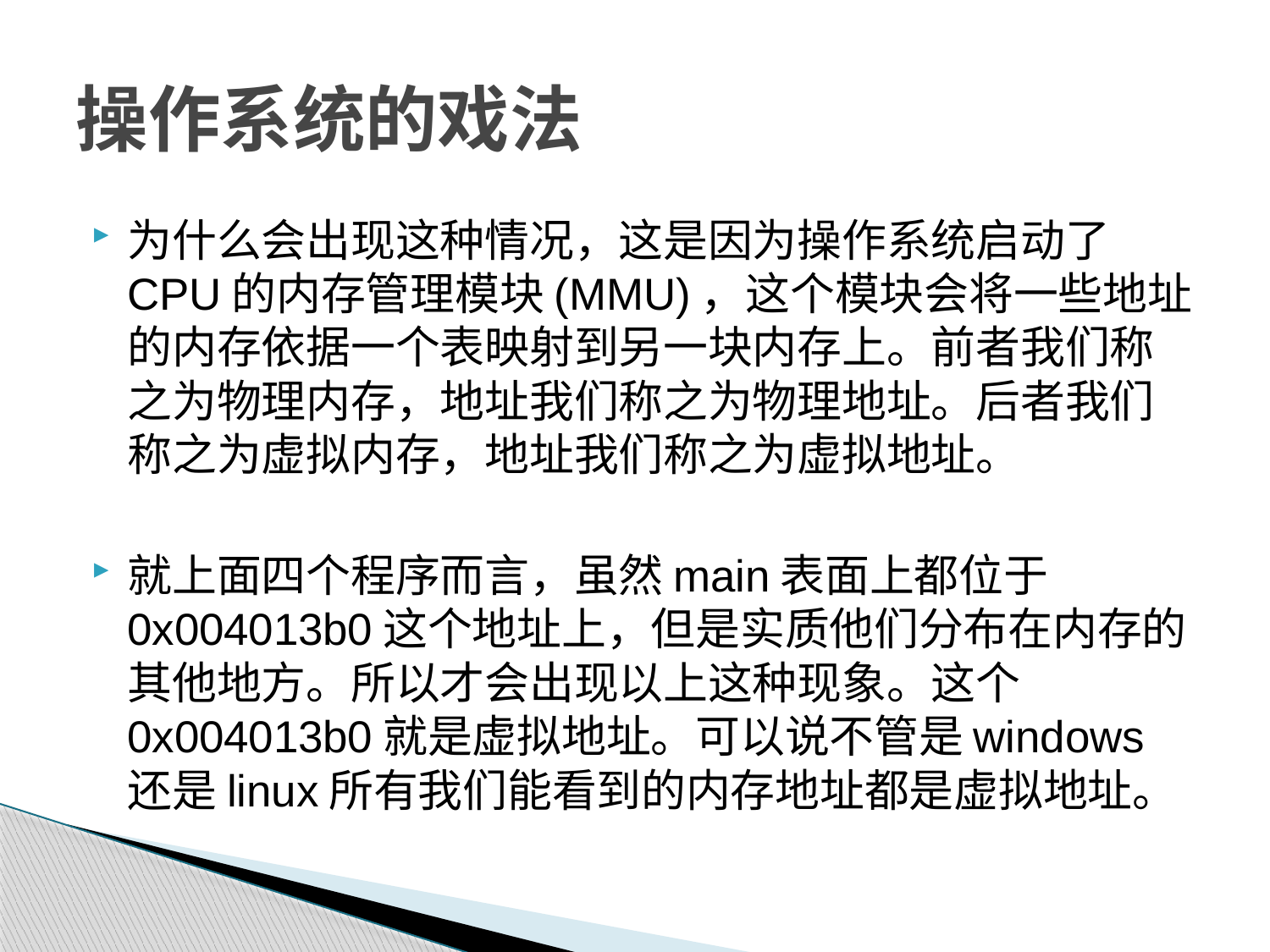

# 操作系统的戏法
为什么会出现这种情况，这是因为操作系统启动了CPU的内存管理模块(MMU)，这个模块会将一些地址的内存依据一个表映射到另一块内存上。前者我们称之为物理内存，地址我们称之为物理地址。后者我们称之为虚拟内存，地址我们称之为虚拟地址。

就上面四个程序而言，虽然main表面上都位于0x004013b0这个地址上，但是实质他们分布在内存的其他地方。所以才会出现以上这种现象。这个0x004013b0就是虚拟地址。可以说不管是windows还是linux所有我们能看到的内存地址都是虚拟地址。